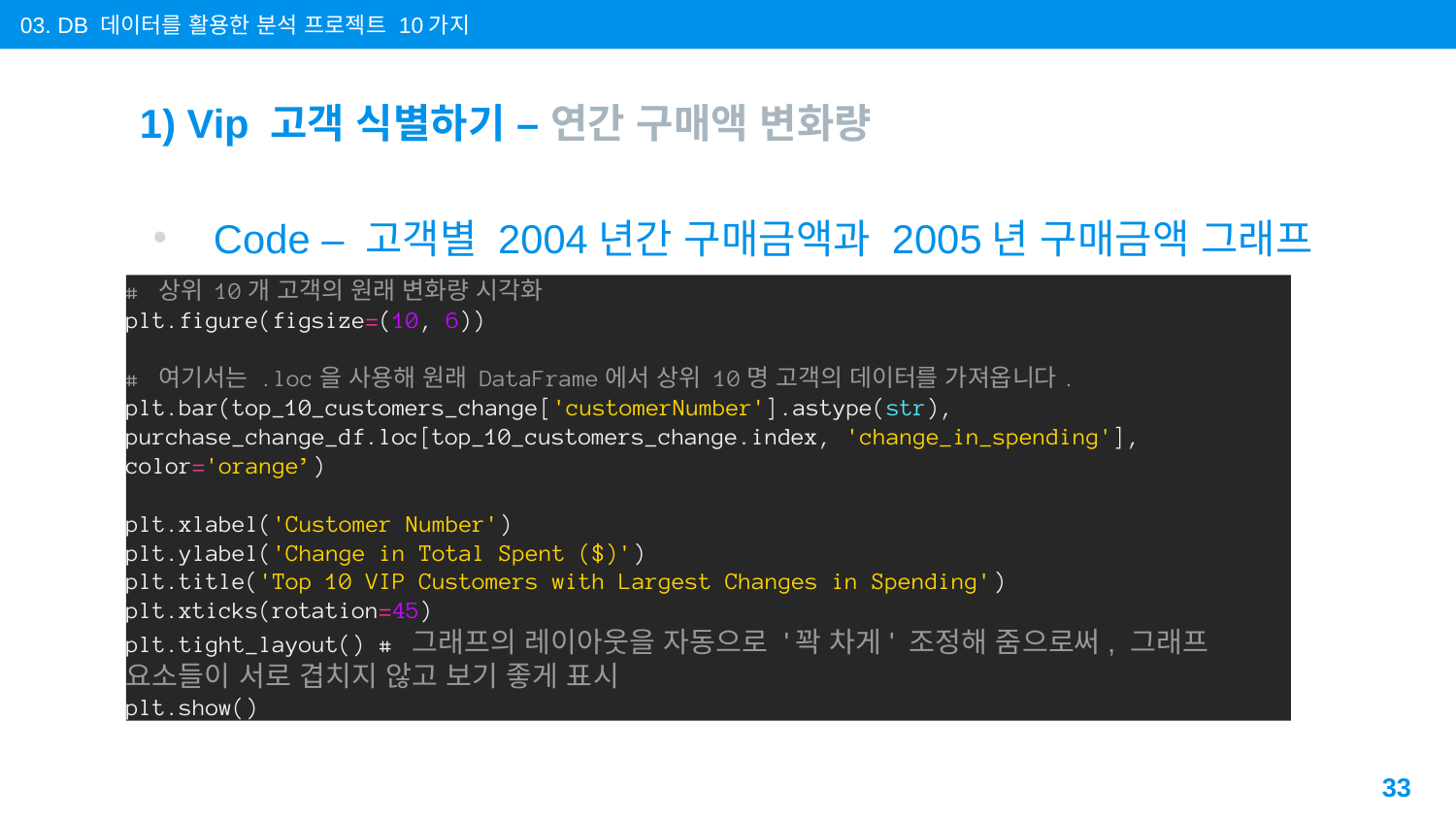

03. DB 데이터를 활용한 분석 프로젝트 10가지
# 1) Vip 고객 식별하기 – 연간 구매액 변화량
Code – 고객별 2004년간 구매금액과 2005년 구매금액 그래프

# 상위 10개 고객의 원래 변화량 시각화
plt.figure(figsize=(10, 6))

# 여기서는 .loc을 사용해 원래 DataFrame에서 상위 10명 고객의 데이터를 가져옵니다.
plt.bar(top_10_customers_change['customerNumber'].astype(str),
purchase_change_df.loc[top_10_customers_change.index, 'change_in_spending'],
color='orange’)

plt.xlabel('Customer Number')
plt.ylabel('Change in Total Spent ($)')
plt.title('Top 10 VIP Customers with Largest Changes in Spending')
plt.xticks(rotation=45)
plt.tight_layout() # 그래프의 레이아웃을 자동으로 '꽉 차게' 조정해 줌으로써, 그래프 요소들이 서로 겹치지 않고 보기 좋게 표시
plt.show()
33